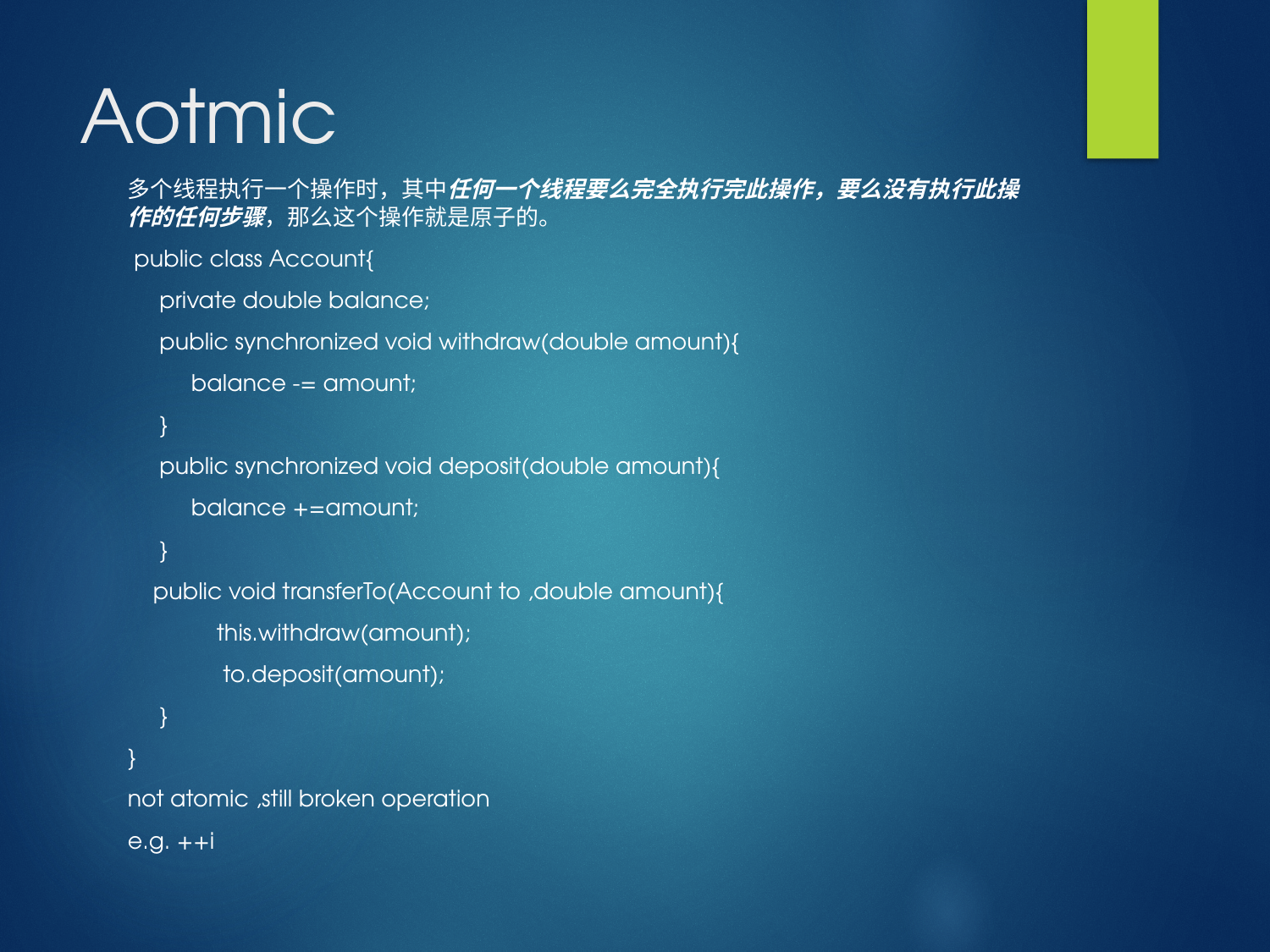

# Aotmic
多个线程执行一个操作时，其中任何一个线程要么完全执行完此操作，要么没有执行此操作的任何步骤，那么这个操作就是原子的。
 public class Account{
     private double balance;
     public synchronized void withdraw(double amount){
          balance -= amount;
     }
     public synchronized void deposit(double amount){
          balance +=amount;
     }
    public void transferTo(Account to ,double amount){
              this.withdraw(amount);
               to.deposit(amount);
     }
}
not atomic ,still broken operation
e.g. ++i